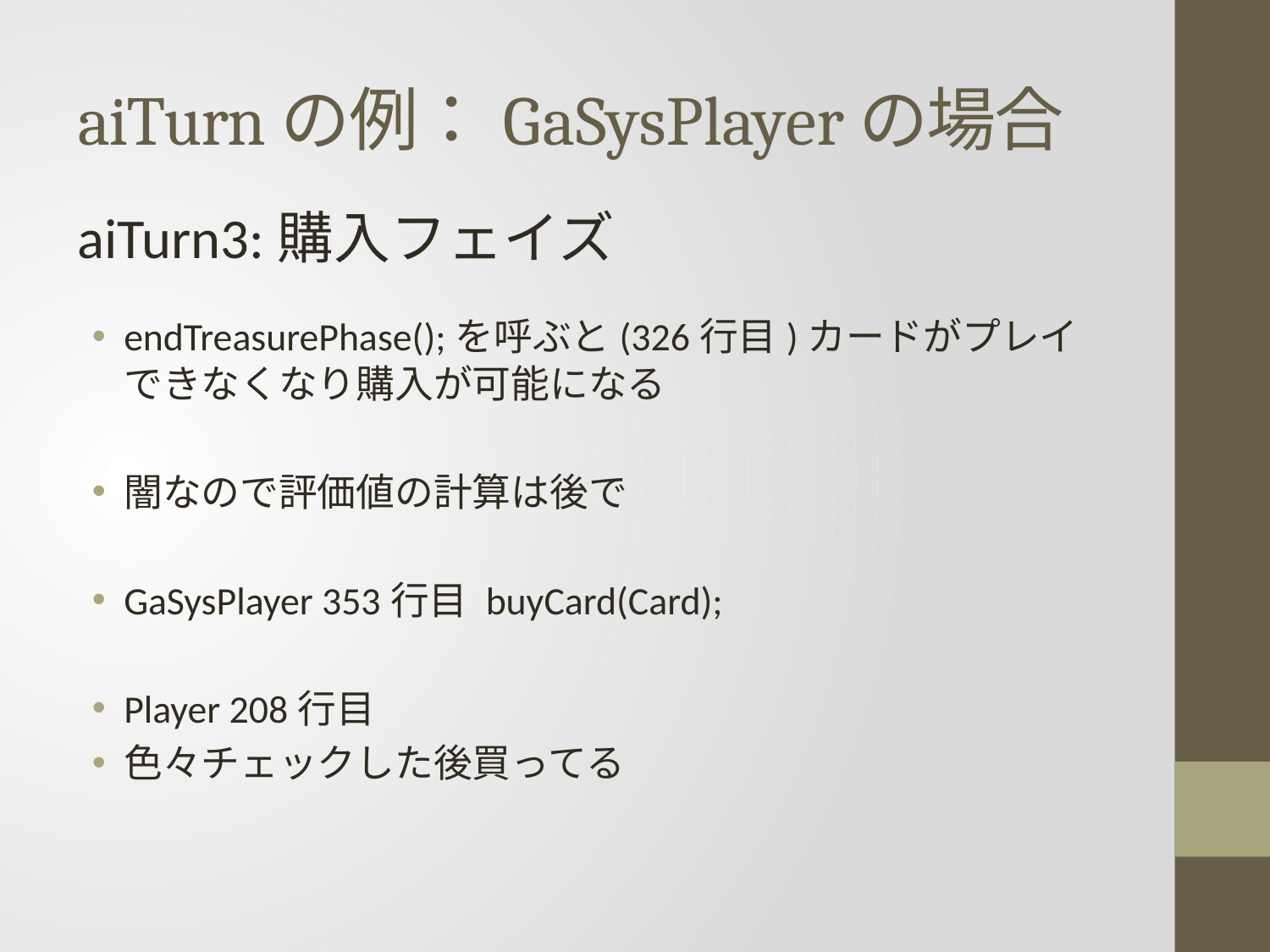

# aiTurnの例：GaSysPlayerの場合
aiTurn3:購入フェイズ
endTreasurePhase();を呼ぶと(326行目)カードがプレイできなくなり購入が可能になる

闇なので評価値の計算は後で

GaSysPlayer 353行目 buyCard(Card);

Player 208行目
色々チェックした後買ってる